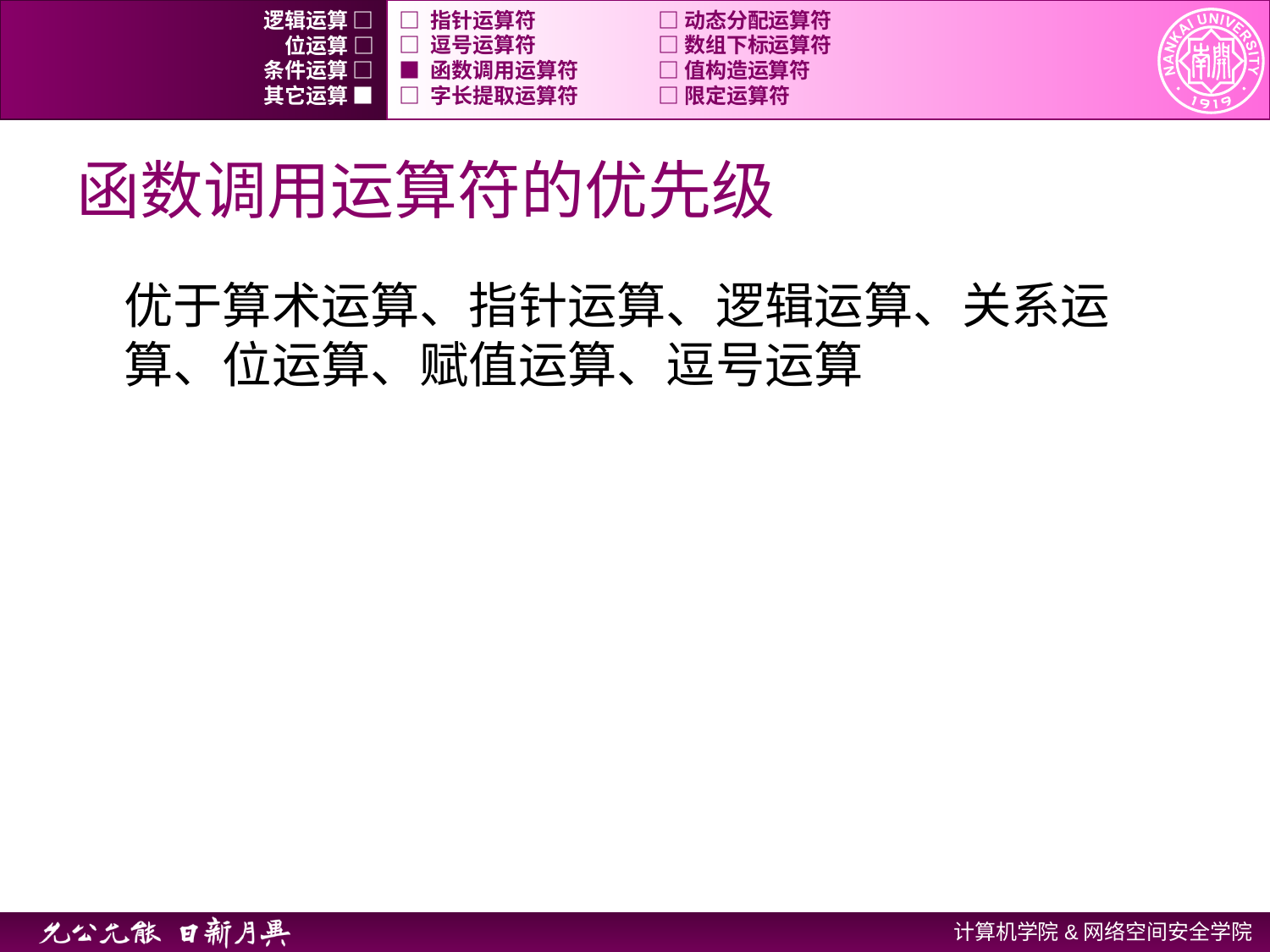

逻辑运算 □
□ 指针运算符	 □ 动态分配运算符
位运算 □
□ 逗号运算符	 □ 数组下标运算符
条件运算 □
■ 函数调用运算符	 □ 值构造运算符
其它运算 ■
□ 字长提取运算符	 □ 限定运算符

# 函数调用运算符的优先级
优于算术运算、指针运算、逻辑运算、关系运算、位运算、赋值运算、逗号运算